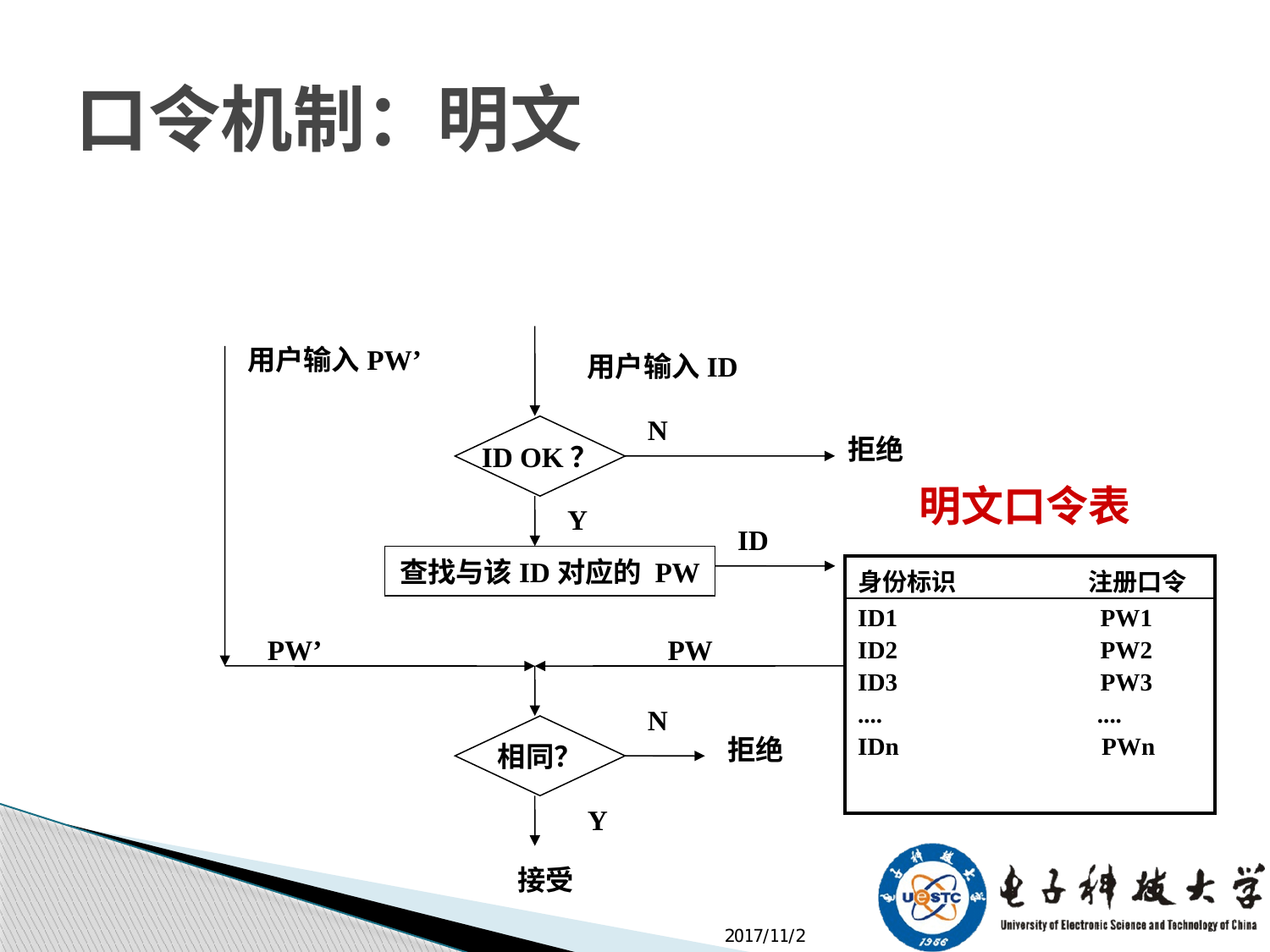

# 口令机制：明文

用户输入PW’
用户输入ID

N
ID OK？
拒绝

明文口令表

Y
ID
查找与该ID对应的 PW
| 身份标识 注册口令 |
| --- |
| ID1 PW1 ID2 PW2 ID3 PW3 .... .... IDn PWn |

PW’
PW

N
相同？
拒绝

Y
接受
2017/11/2